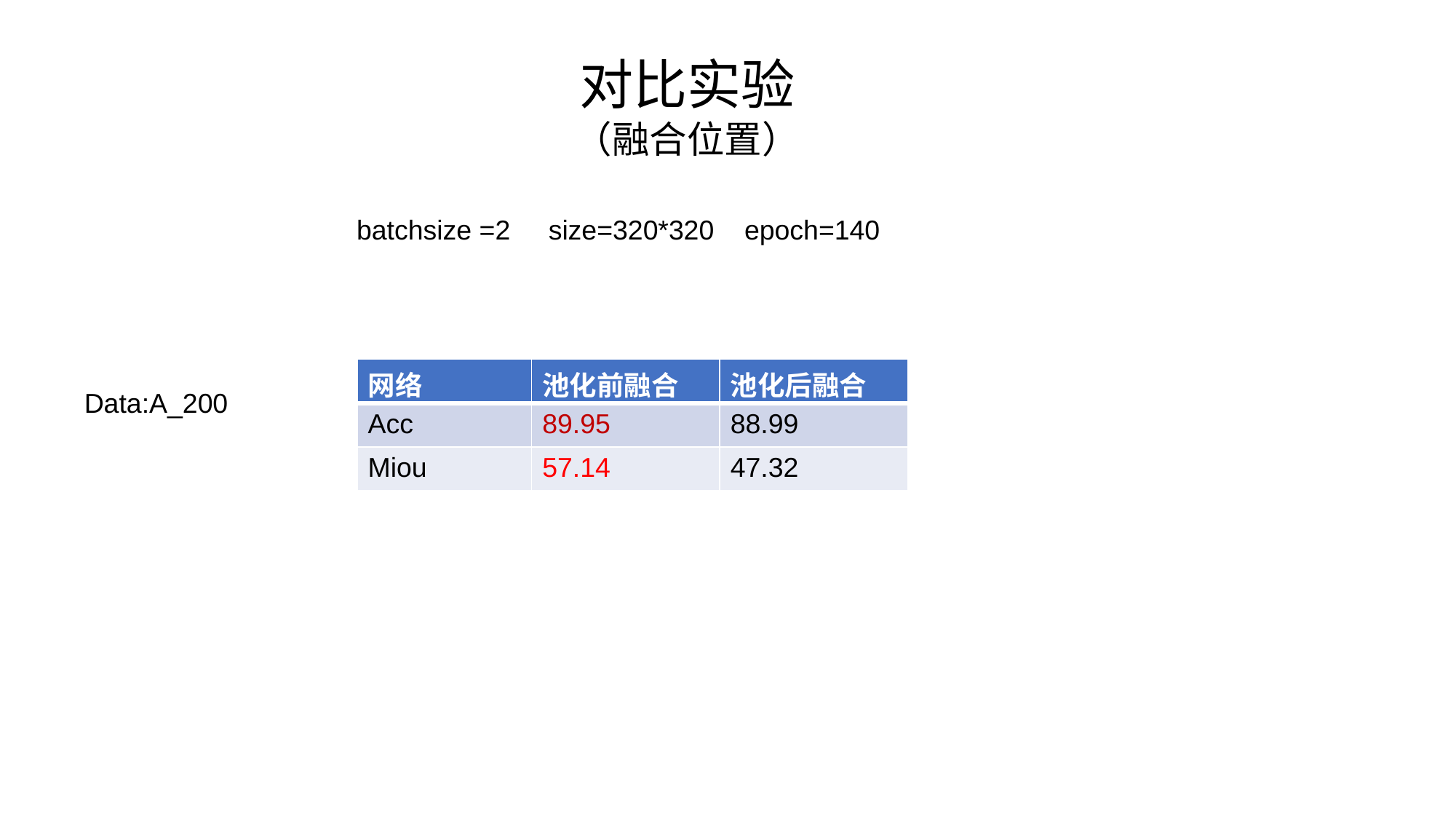

对比实验
（融合位置）
batchsize =2     size=320*320    epoch=140
| 网络 | 池化前融合 | 池化后融合 |
| --- | --- | --- |
| Acc | 89.95 | 88.99 |
| Miou | 57.14 | 47.32 |
Data:A_200